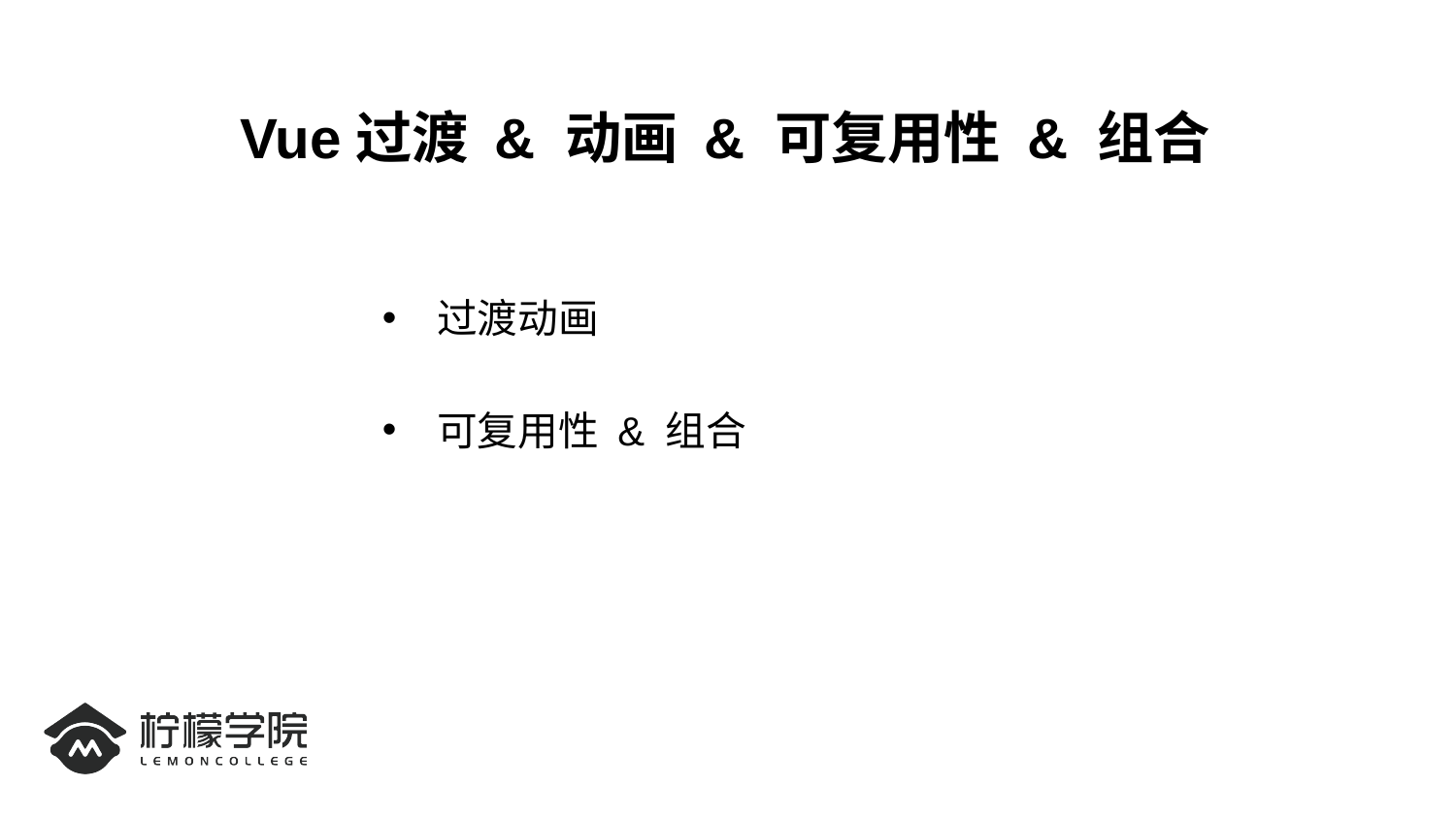

Vue过渡 & 动画 & 可复用性 & 组合
过渡动画
可复用性 & 组合